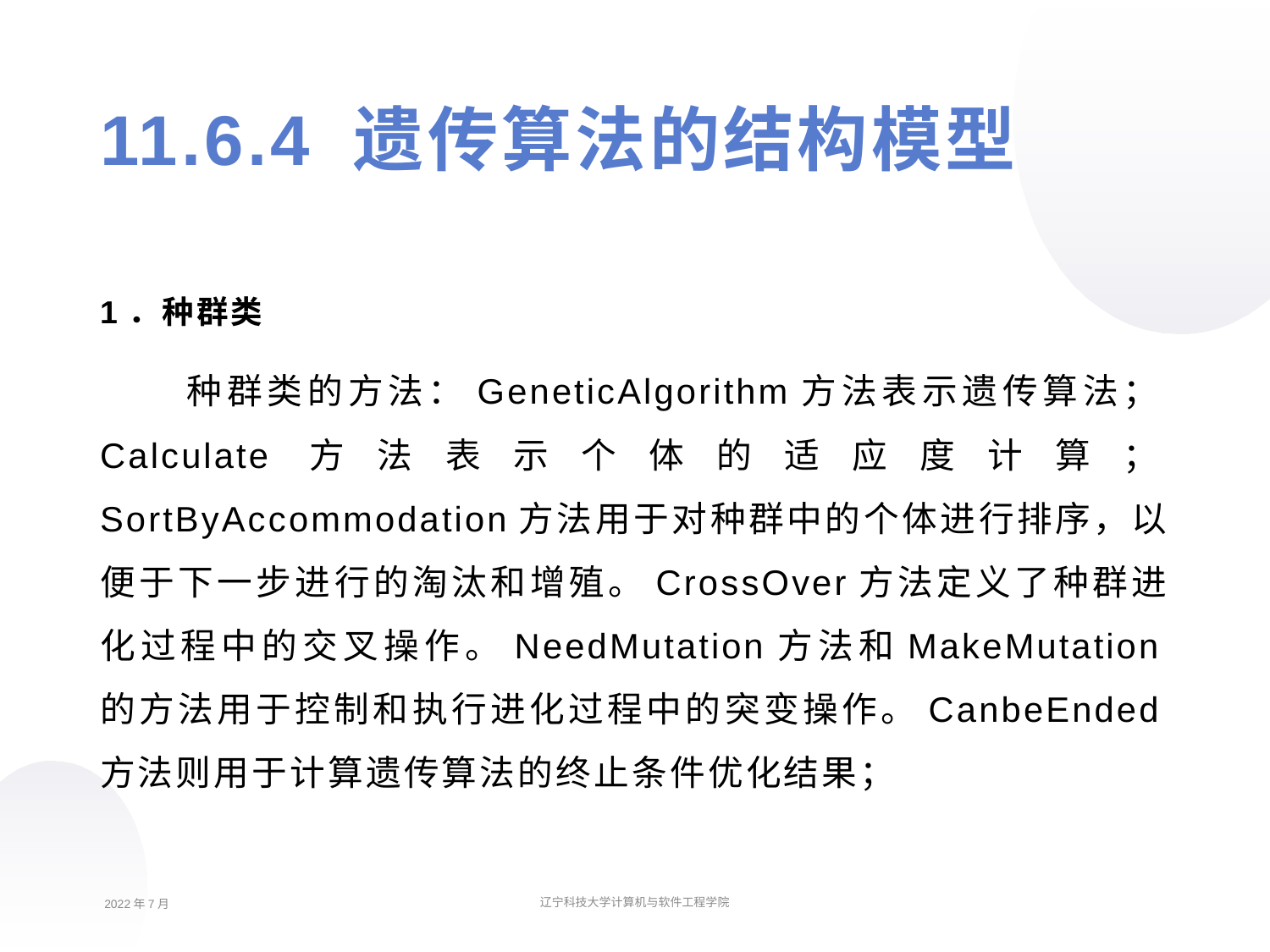

11.6.4 遗传算法的结构模型
1．种群类
 种群类的方法：GeneticAlgorithm方法表示遗传算法；Calculate方法表示个体的适应度计算；SortByAccommodation方法用于对种群中的个体进行排序，以便于下一步进行的淘汰和增殖。CrossOver方法定义了种群进化过程中的交叉操作。NeedMutation方法和MakeMutation的方法用于控制和执行进化过程中的突变操作。CanbeEnded方法则用于计算遗传算法的终止条件优化结果；

2022年7月
辽宁科技大学计算机与软件工程学院
178